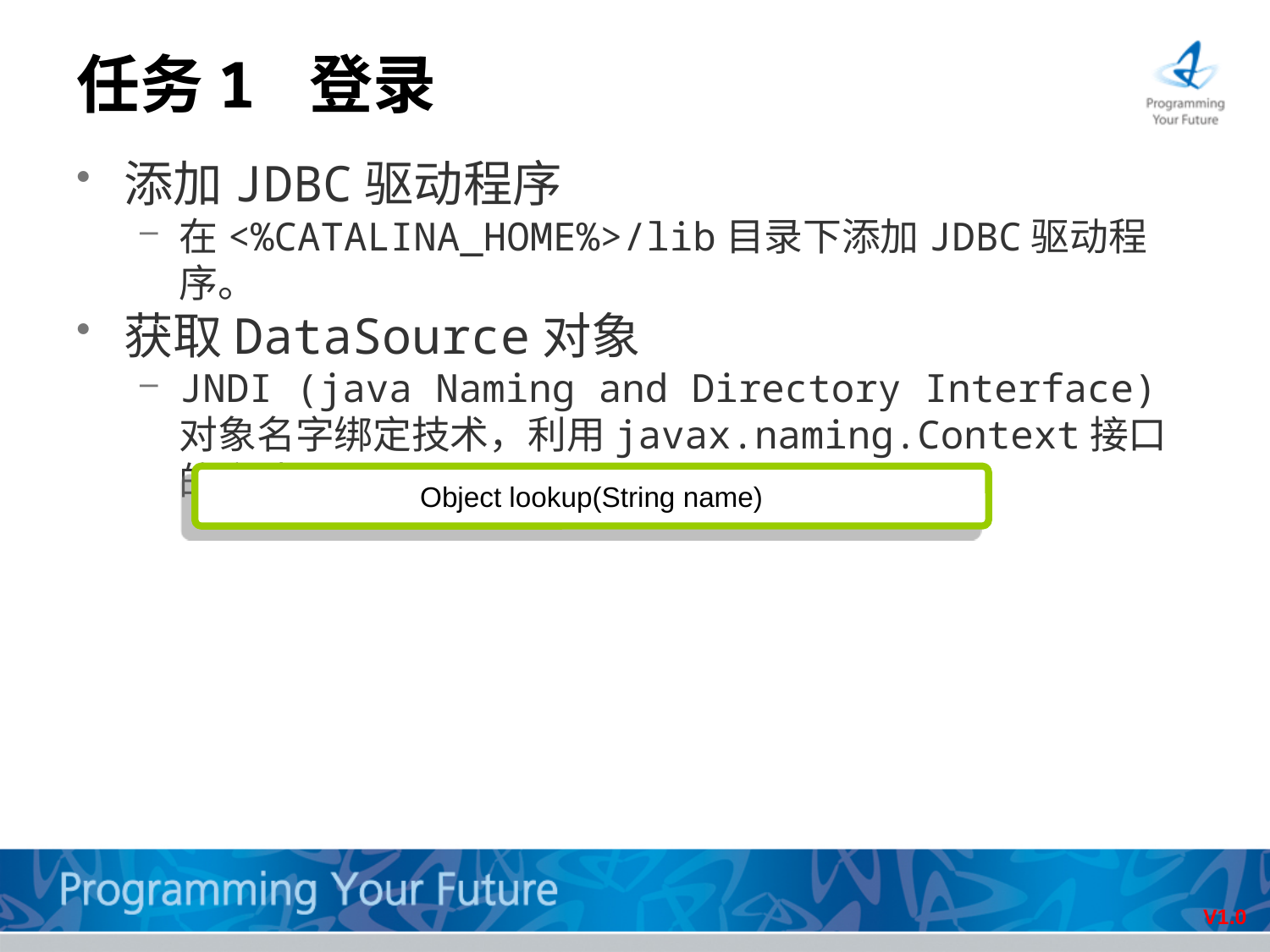

# 任务1 登录
添加JDBC驱动程序
在<%CATALINA_HOME%>/lib目录下添加JDBC驱动程序。
获取DataSource对象
JNDI (java Naming and Directory Interface)对象名字绑定技术，利用javax.naming.Context接口的方法
 Object lookup(String name)